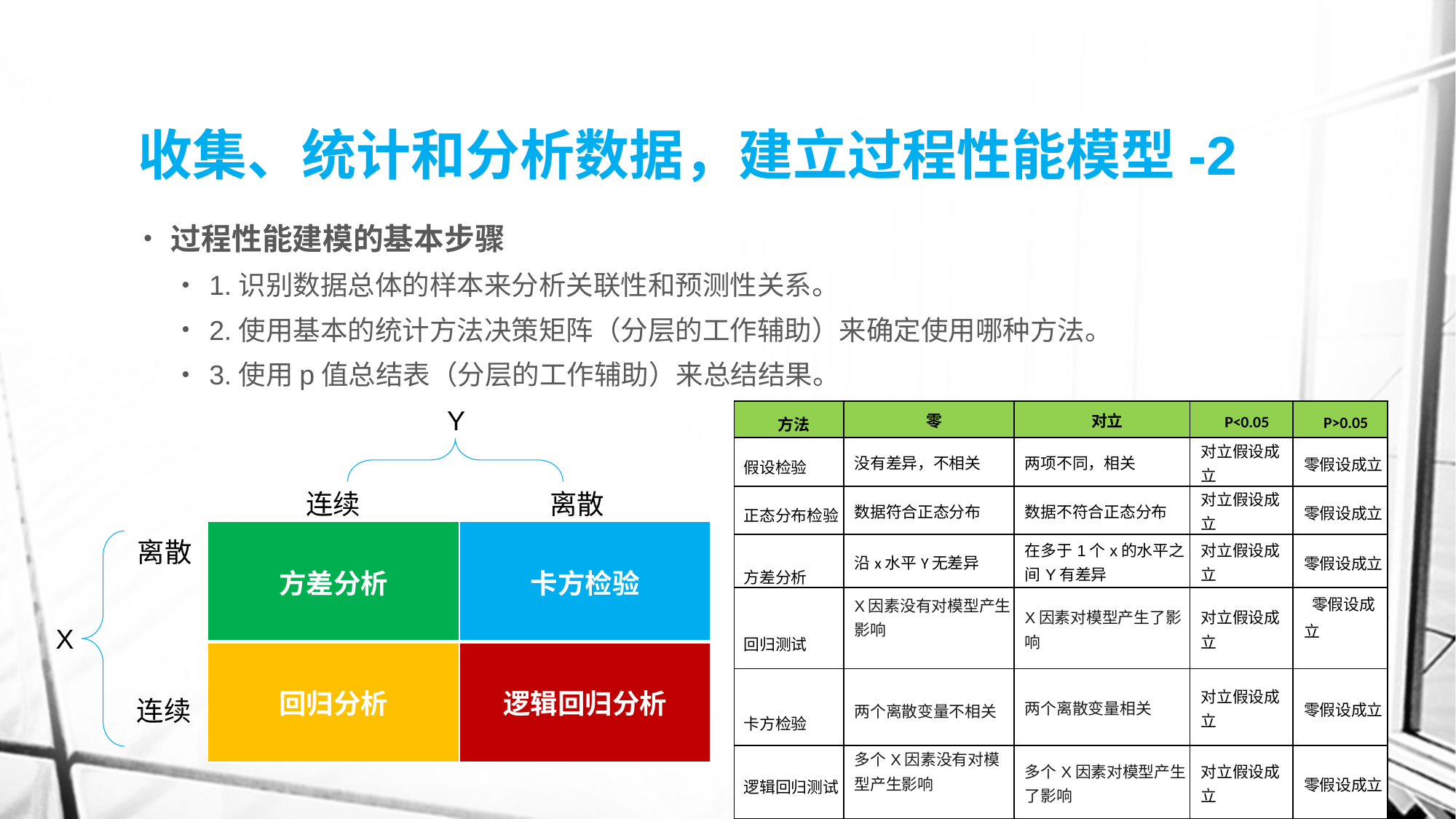

# 收集、统计和分析数据，建立过程性能模型-2
过程性能建模的基本步骤
1.识别数据总体的样本来分析关联性和预测性关系。
2.使用基本的统计方法决策矩阵（分层的工作辅助）来确定使用哪种方法。
3.使用p值总结表（分层的工作辅助）来总结结果。

Y
| 方法 | 零 | 对立 | P<0.05 | P>0.05 |
| --- | --- | --- | --- | --- |
| 假设检验 | 没有差异，不相关 | 两项不同，相关 | 对立假设成立 | 零假设成立 |
| 正态分布检验 | 数据符合正态分布 | 数据不符合正态分布 | 对立假设成立 | 零假设成立 |
| 方差分析 | 沿x水平Y无差异 | 在多于1个x的水平之间Y有差异 | 对立假设成立 | 零假设成立 |
| 回归测试 | X因素没有对模型产生影响 | X因素对模型产生了影响 | 对立假设成立 | 零假设成立 |
| 卡方检验 | 两个离散变量不相关 | 两个离散变量相关 | 对立假设成立 | 零假设成立 |
| 逻辑回归测试 | 多个X因素没有对模型产生影响 | 多个X因素对模型产生了影响 | 对立假设成立 | 零假设成立 |
连续
离散
| 方差分析 | 卡方检验 |
| --- | --- |
| 回归分析 | 逻辑回归分析 |
离散

X
连续
25